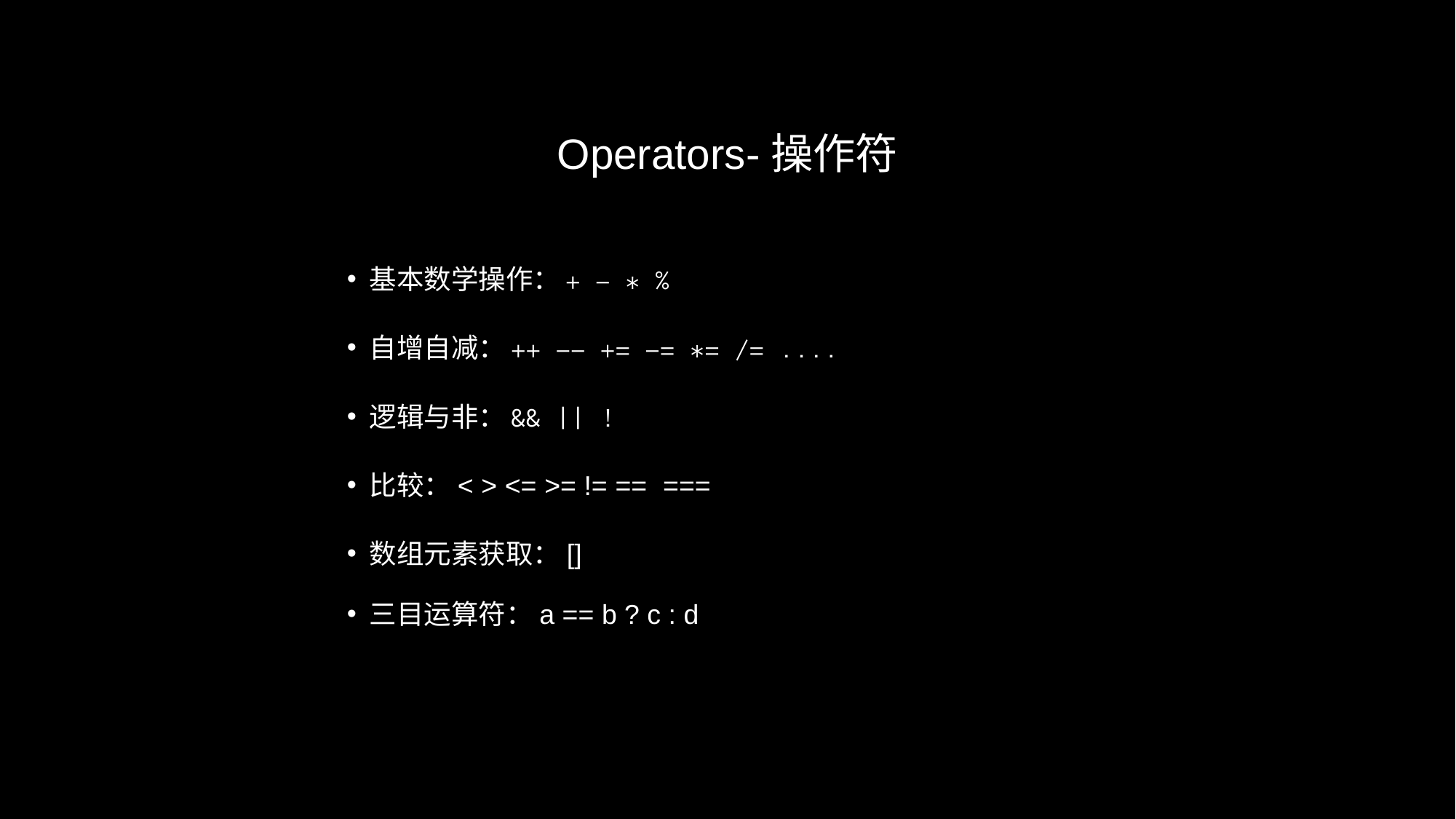

Operators-操作符
 基本数学操作：+ - * %
 自增自减：++ -- += -= *= /= ....
 逻辑与非：&& || !
 比较：< > <= >= != ==  ===
 数组元素获取：[]
 三目运算符：a == b ? c : d